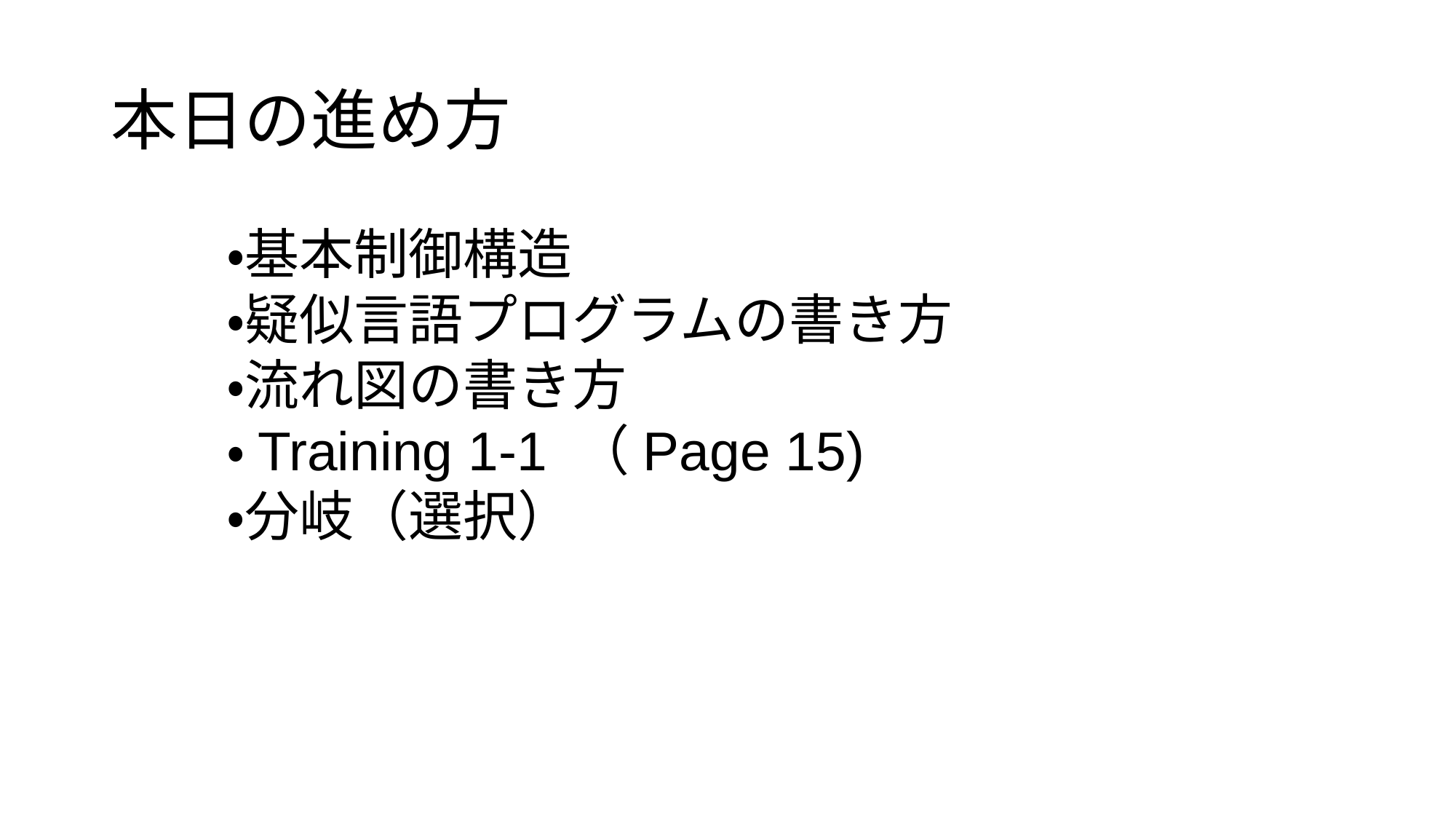

# 本日の進め方
・基本制御構造
・疑似言語プログラムの書き方
・流れ図の書き方
・Training 1-1 （Page 15)
・分岐（選択）